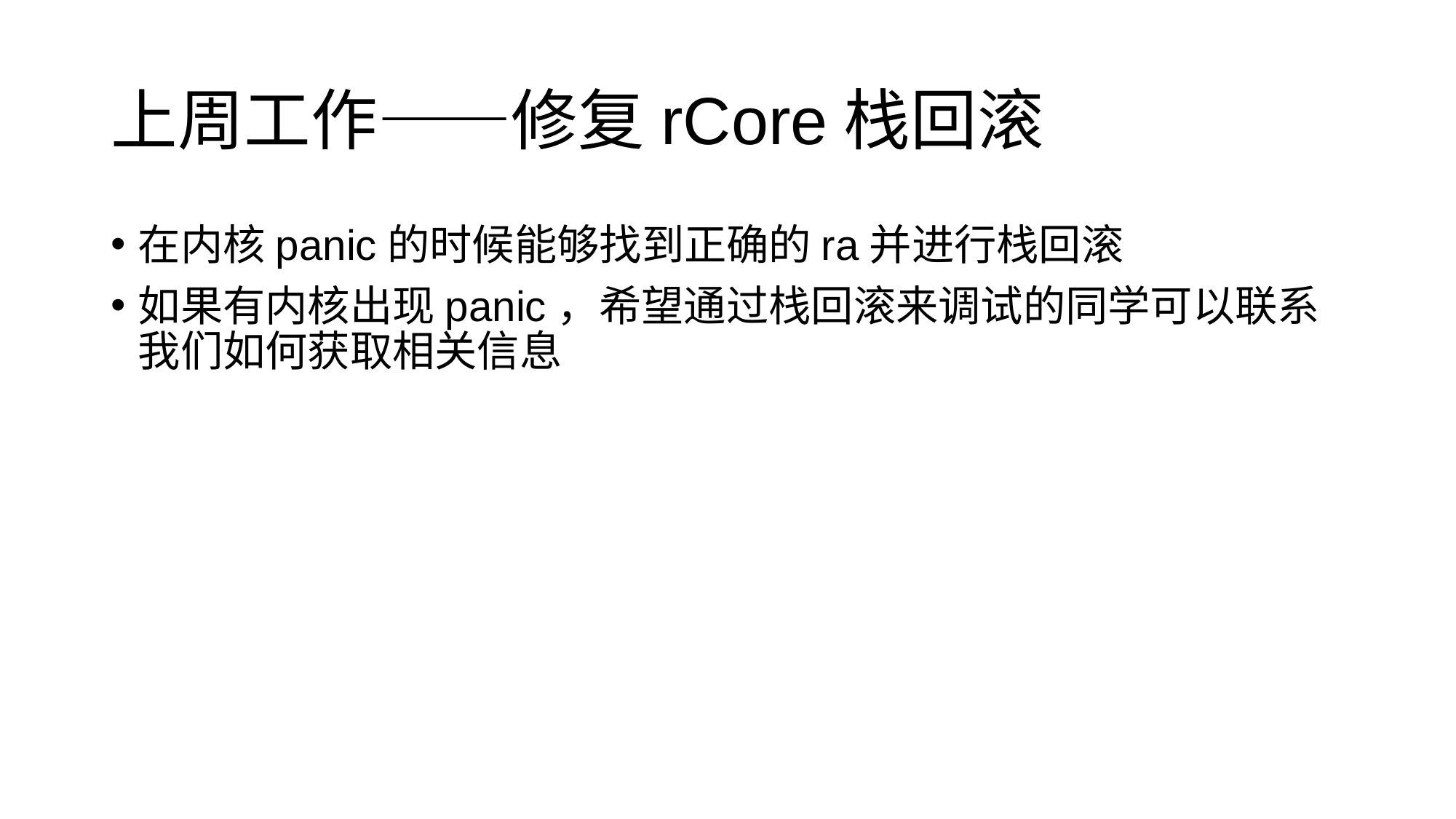

# 上周工作——修复rCore栈回滚
在内核panic的时候能够找到正确的ra并进行栈回滚
如果有内核出现panic，希望通过栈回滚来调试的同学可以联系我们如何获取相关信息